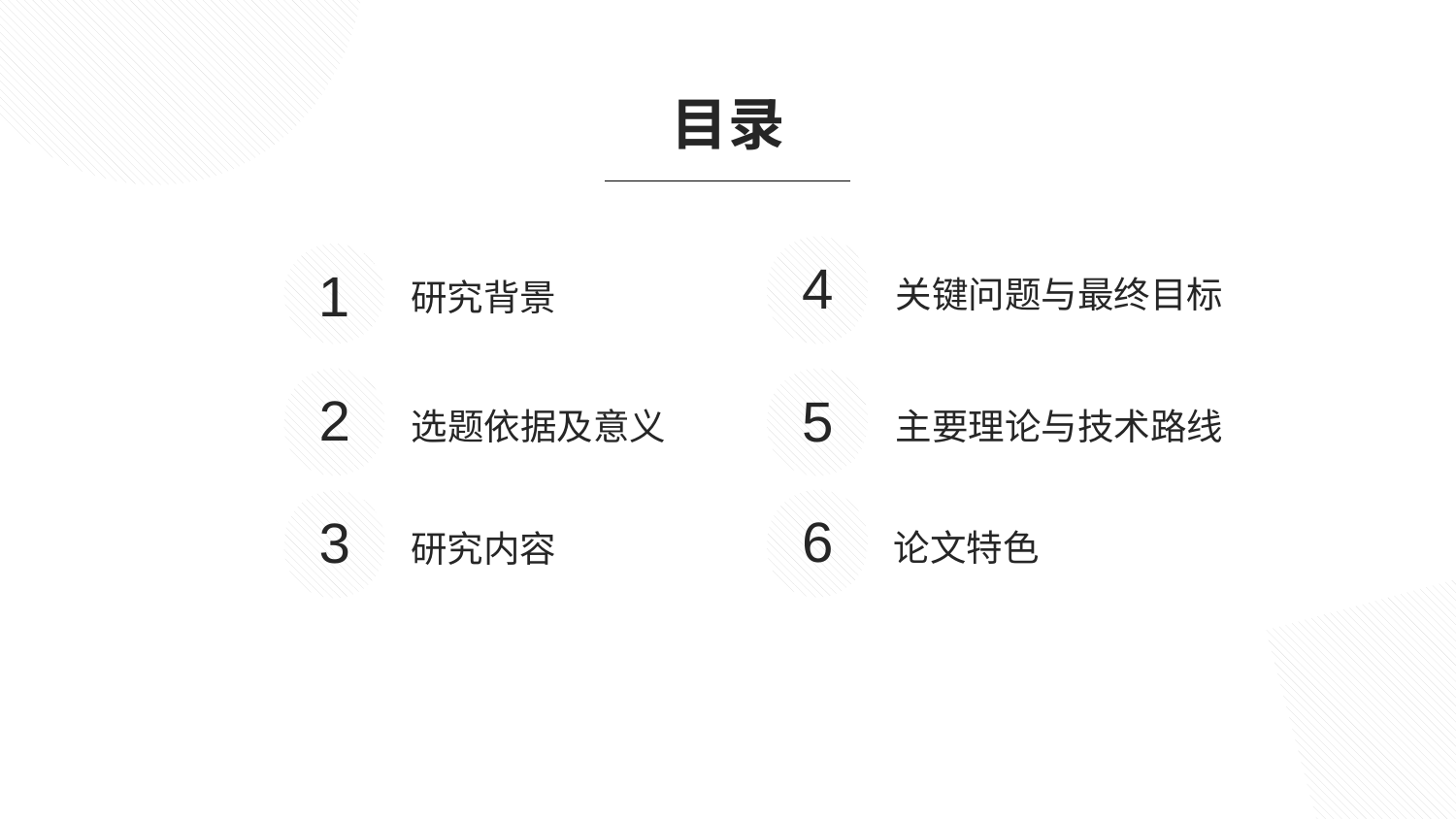

目录

4

1

关键问题与最终目标
研究背景

2

5

选题依据及意义
主要理论与技术路线

6

3

论文特色
研究内容